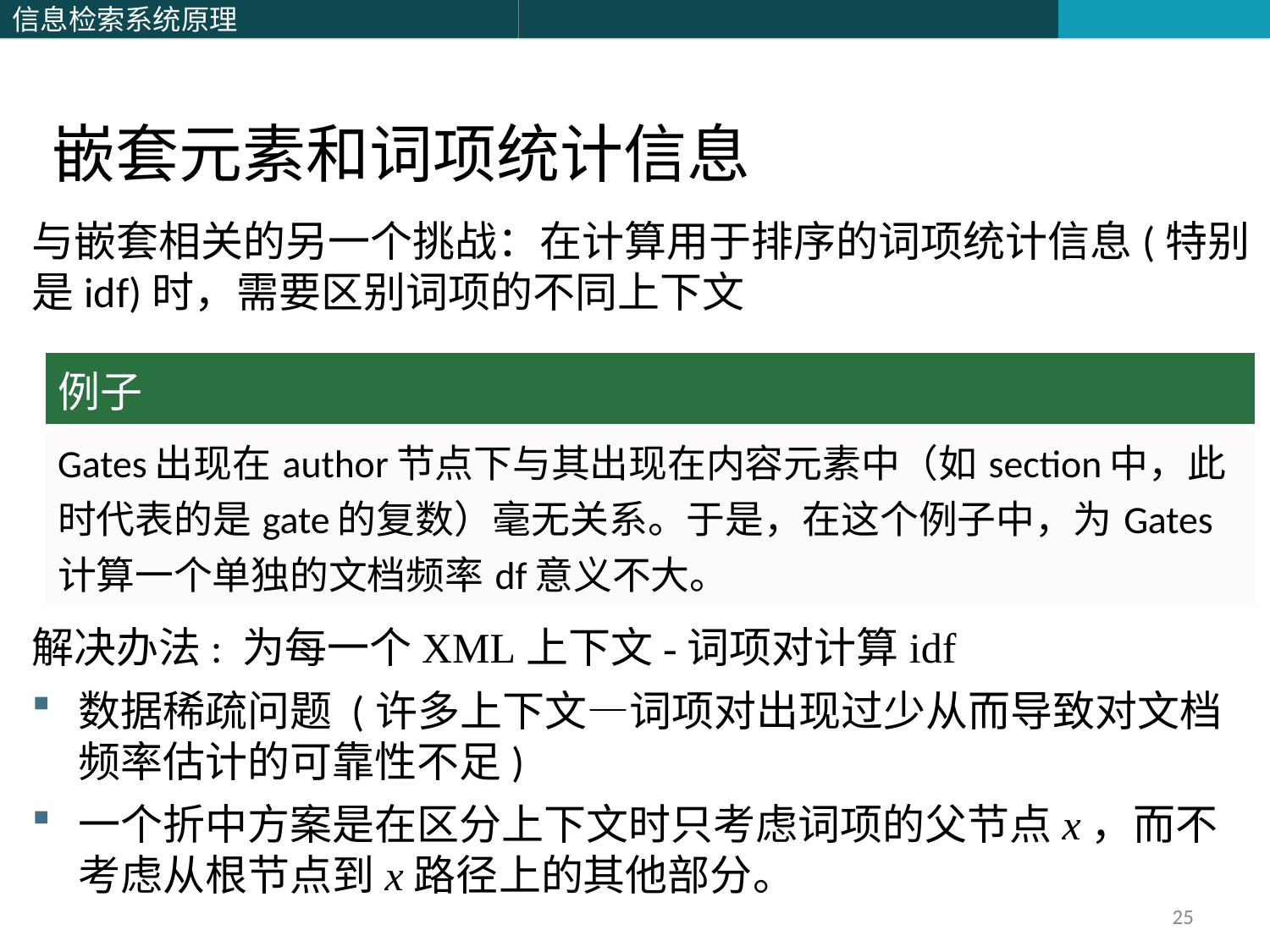

嵌套元素和词项统计信息
与嵌套相关的另一个挑战：在计算用于排序的词项统计信息(特别是idf)时，需要区别词项的不同上下文

解决办法: 为每一个XML上下文-词项对计算idf
数据稀疏问题 (许多上下文—词项对出现过少从而导致对文档频率估计的可靠性不足)
一个折中方案是在区分上下文时只考虑词项的父节点x，而不考虑从根节点到x路径上的其他部分。
| 例子 |
| --- |
| Gates出现在author节点下与其出现在内容元素中（如section中，此时代表的是gate的复数）毫无关系。于是，在这个例子中，为Gates计算一个单独的文档频率df意义不大。 |
25